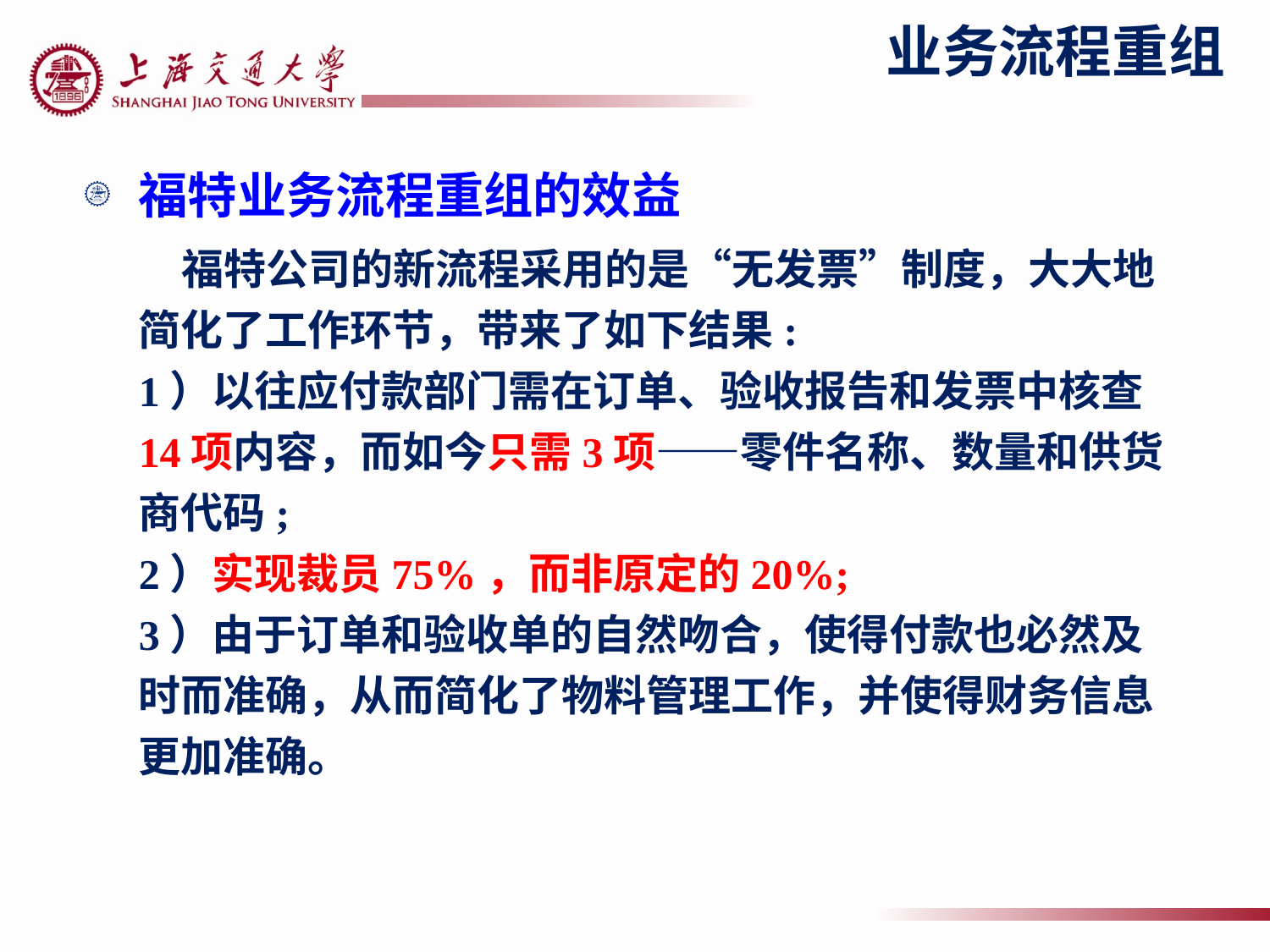

# 业务流程重组
福特业务流程重组的效益
          福特公司的新流程采用的是“无发票”制度，大大地简化了工作环节，带来了如下结果:
1）以往应付款部门需在订单、验收报告和发票中核查14项内容，而如今只需3项——零件名称、数量和供货商代码;
2）实现裁员75%，而非原定的20%;
3）由于订单和验收单的自然吻合，使得付款也必然及时而准确，从而简化了物料管理工作，并使得财务信息更加准确。
104